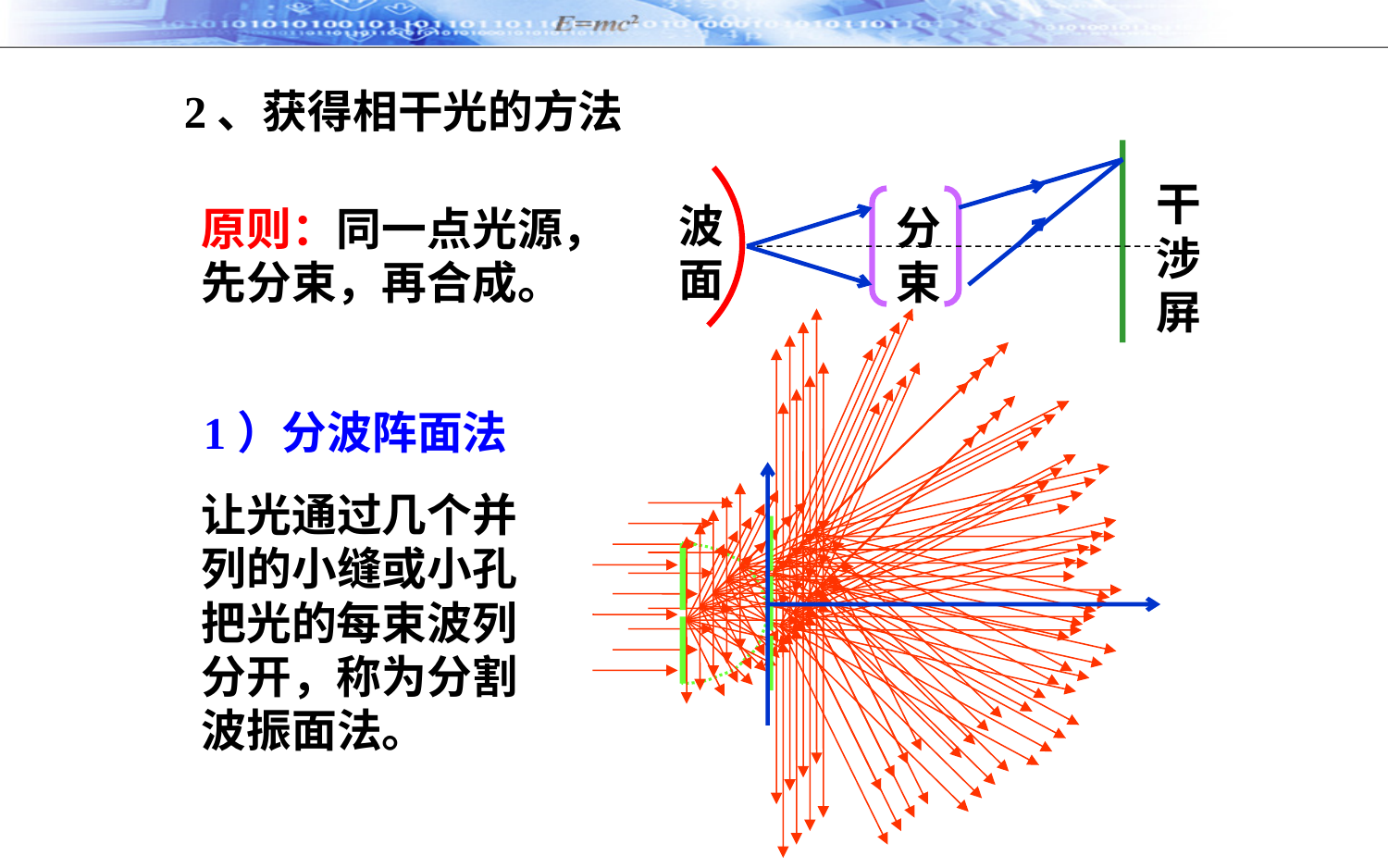

2、获得相干光的方法

干
涉
屏

波
面
分
束

原则：同一点光源，
先分束，再合成。

1）分波阵面法

让光通过几个并列的小缝或小孔把光的每束波列分开，称为分割波振面法。